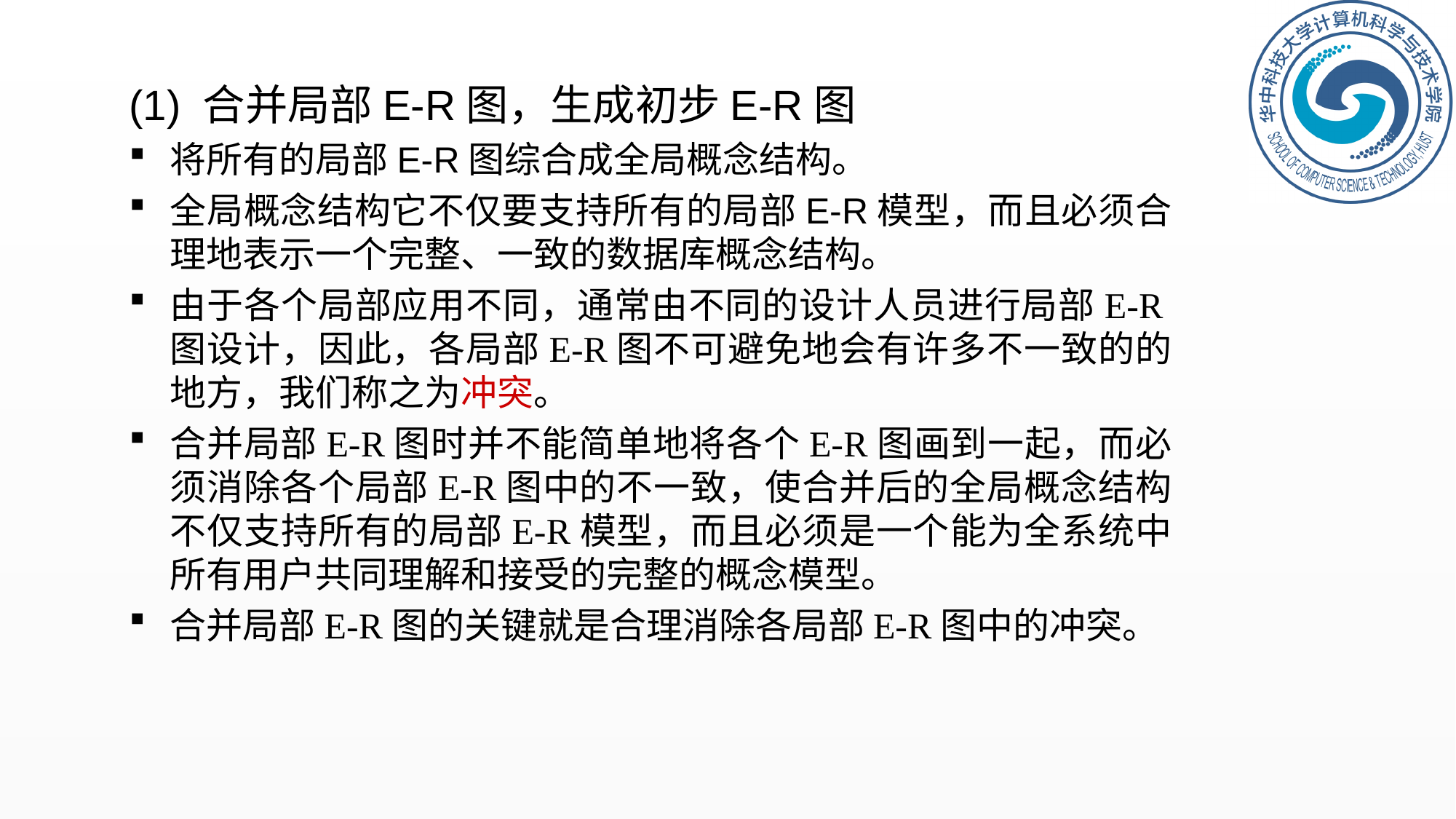

(1) 合并局部E-R图，生成初步E-R图
将所有的局部E-R图综合成全局概念结构。
全局概念结构它不仅要支持所有的局部E-R模型，而且必须合理地表示一个完整、一致的数据库概念结构。
由于各个局部应用不同，通常由不同的设计人员进行局部E-R图设计，因此，各局部E-R图不可避免地会有许多不一致的的地方，我们称之为冲突。
合并局部E-R图时并不能简单地将各个E-R图画到一起，而必须消除各个局部E-R图中的不一致，使合并后的全局概念结构不仅支持所有的局部E-R模型，而且必须是一个能为全系统中所有用户共同理解和接受的完整的概念模型。
合并局部E-R图的关键就是合理消除各局部E-R图中的冲突。